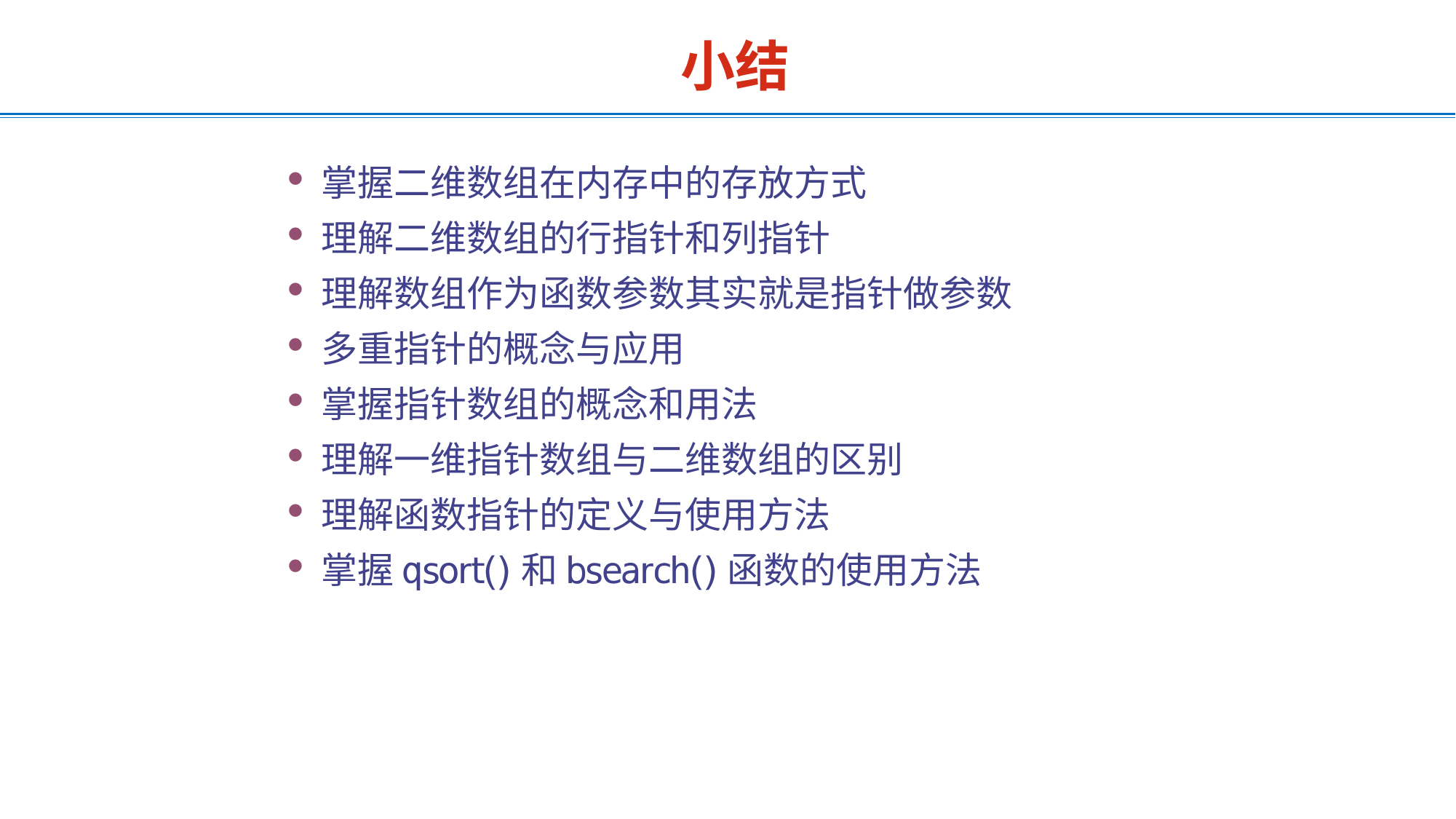

小结
掌握二维数组在内存中的存放方式
理解二维数组的行指针和列指针
理解数组作为函数参数其实就是指针做参数
多重指针的概念与应用
掌握指针数组的概念和用法
理解一维指针数组与二维数组的区别
理解函数指针的定义与使用方法
掌握qsort()和bsearch()函数的使用方法